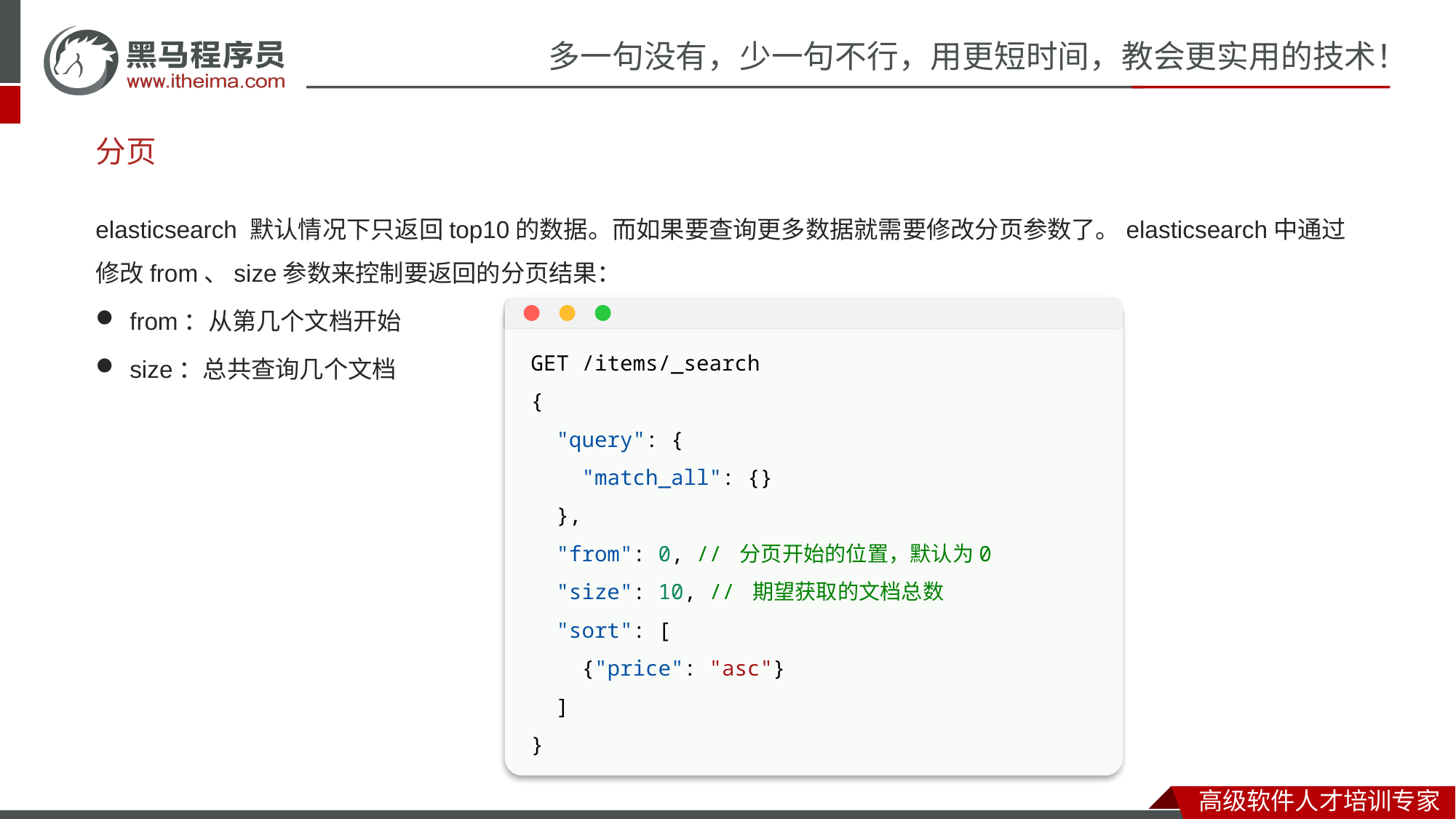

# 分页
elasticsearch 默认情况下只返回top10的数据。而如果要查询更多数据就需要修改分页参数了。elasticsearch中通过修改from、size参数来控制要返回的分页结果：
from：从第几个文档开始
size：总共查询几个文档

GET /items/_search
{
  "query": {
    "match_all": {}
  },
  "from": 0, // 分页开始的位置，默认为0
  "size": 10, // 期望获取的文档总数
  "sort": [
    {"price": "asc"}
  ]
}